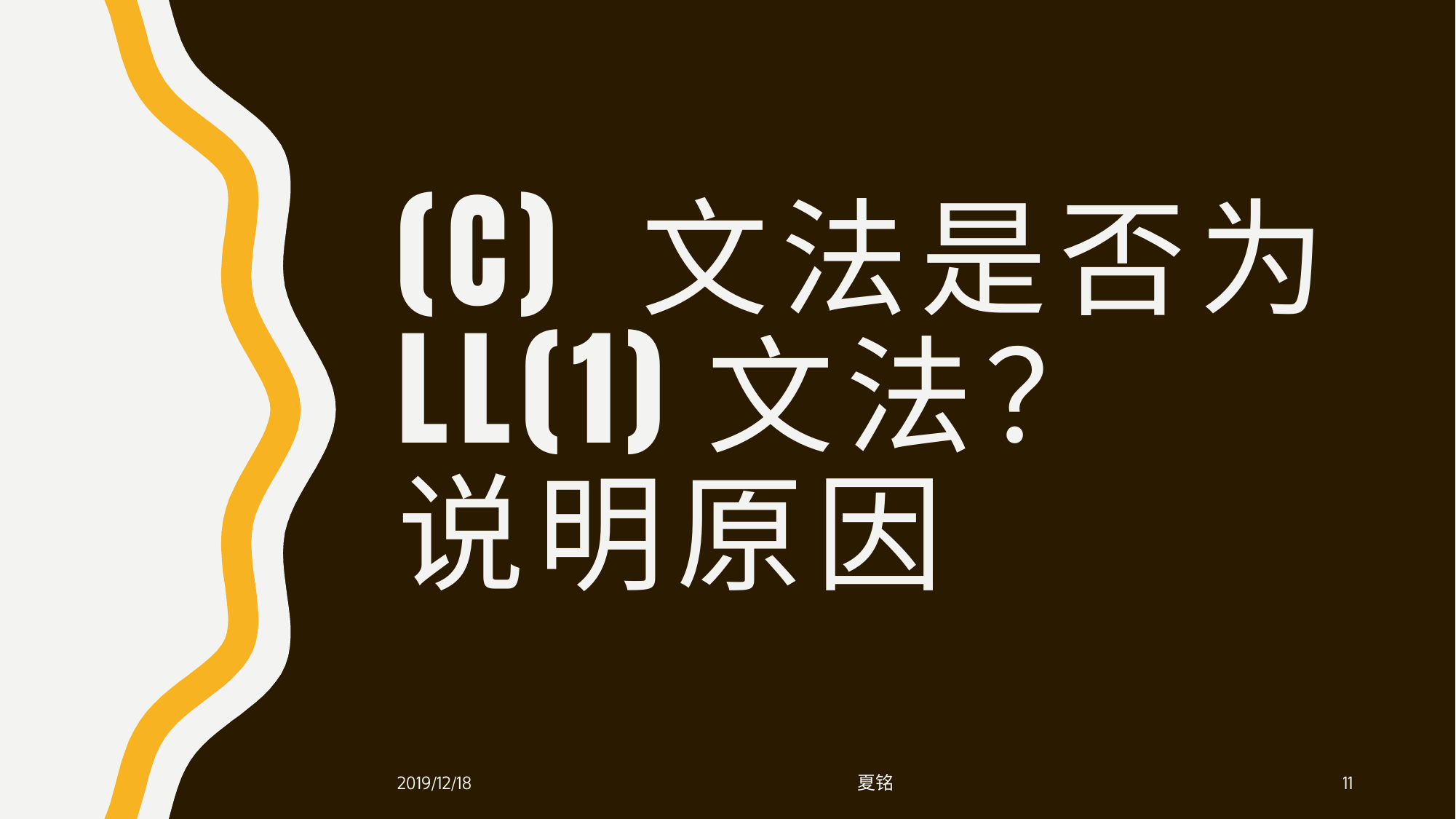

# (c) 文法是否为 LL(1)文法？ 说明原因

2019/12/18
夏铭
11